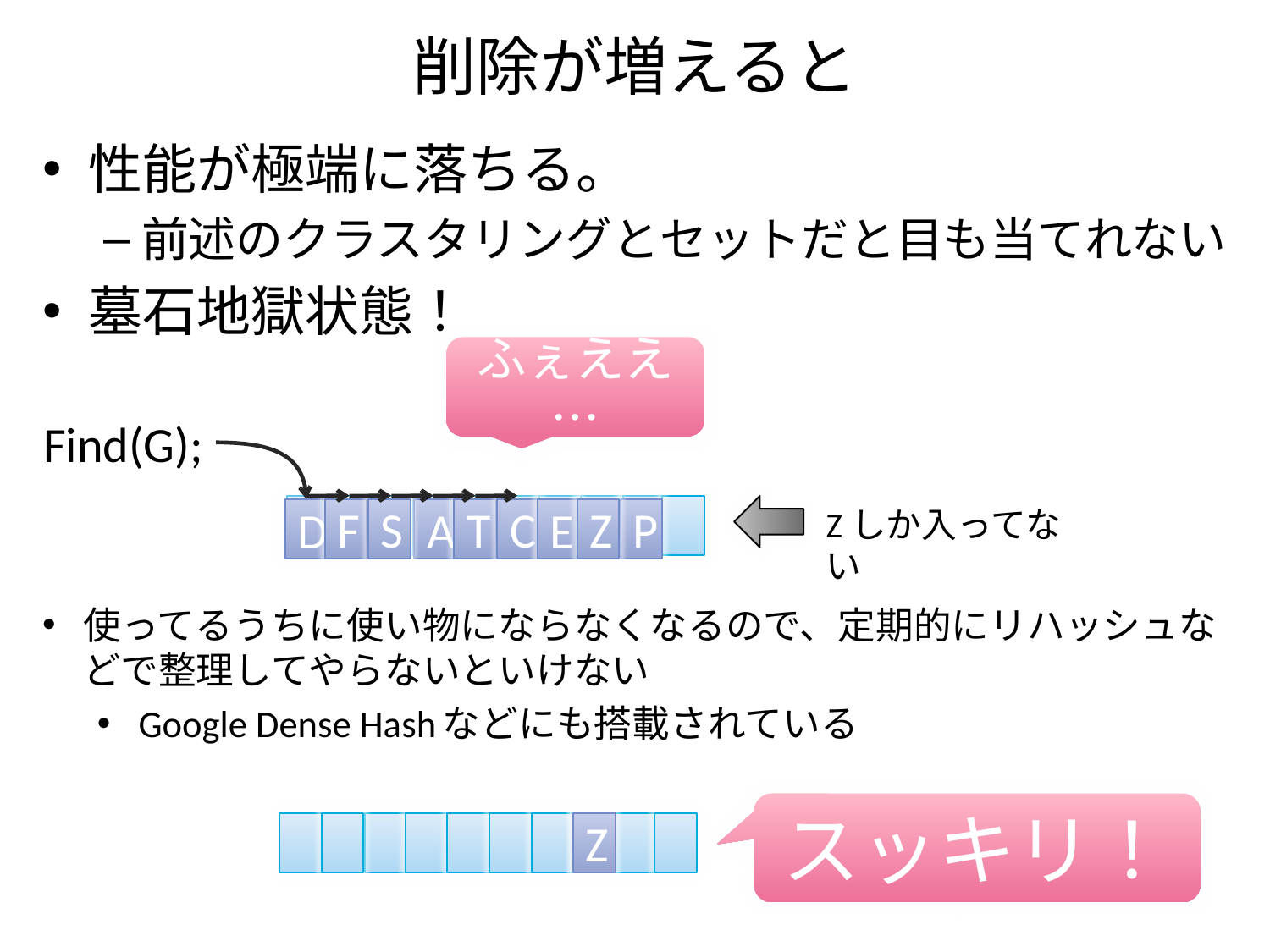

# 削除が増えると
性能が極端に落ちる。
前述のクラスタリングとセットだと目も当てれない
墓石地獄状態！
ふぇええ…
Find(G);

Zしか入ってない

F
S
T
C
Z
P
D
A
E
使ってるうちに使い物にならなくなるので、定期的にリハッシュなどで整理してやらないといけない
Google Dense Hashなどにも搭載されている
スッキリ！
Z